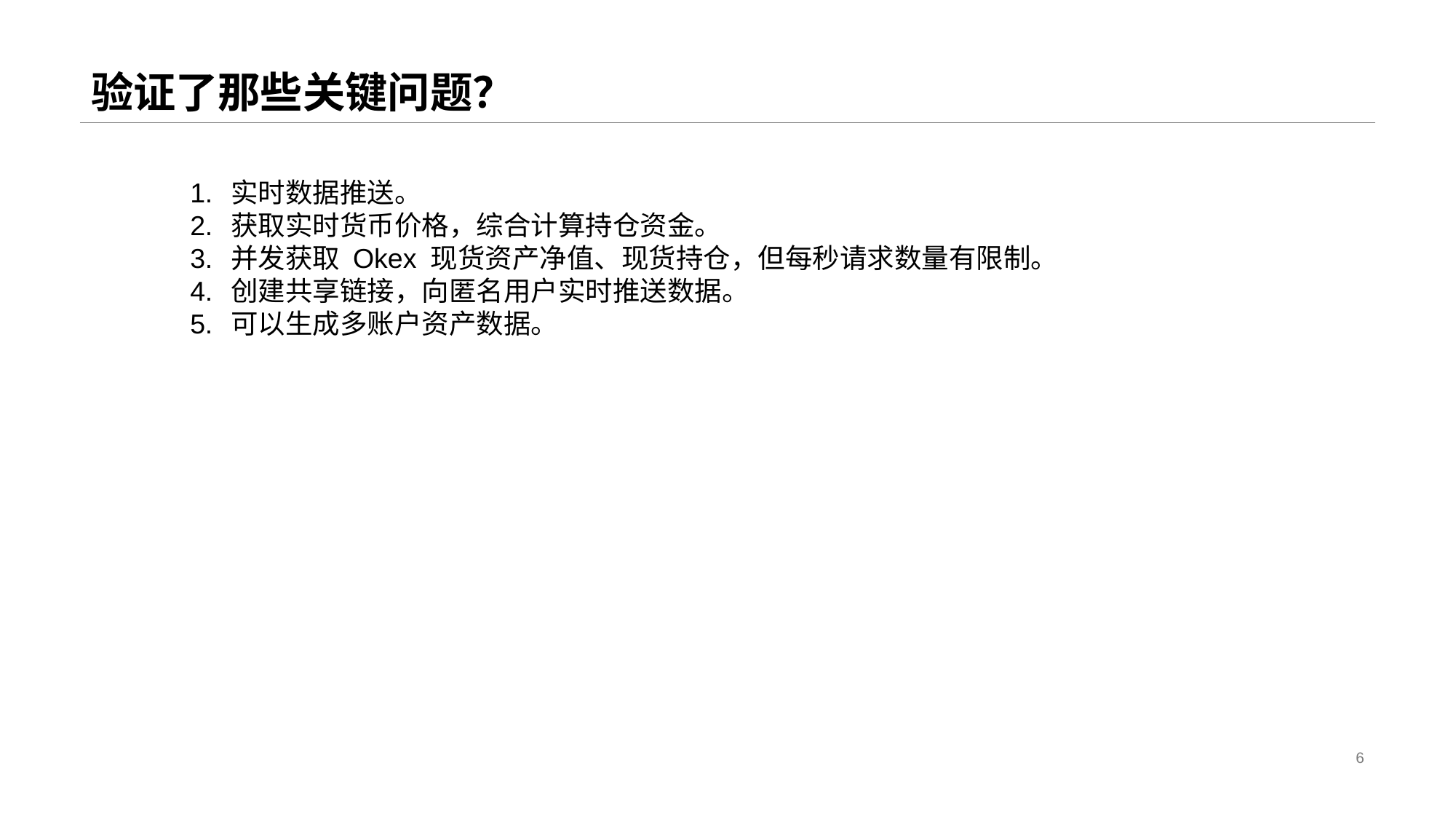

# 验证了那些关键问题？
实时数据推送。
获取实时货币价格，综合计算持仓资金。
并发获取 Okex 现货资产净值、现货持仓，但每秒请求数量有限制。
创建共享链接，向匿名用户实时推送数据。
可以生成多账户资产数据。
6